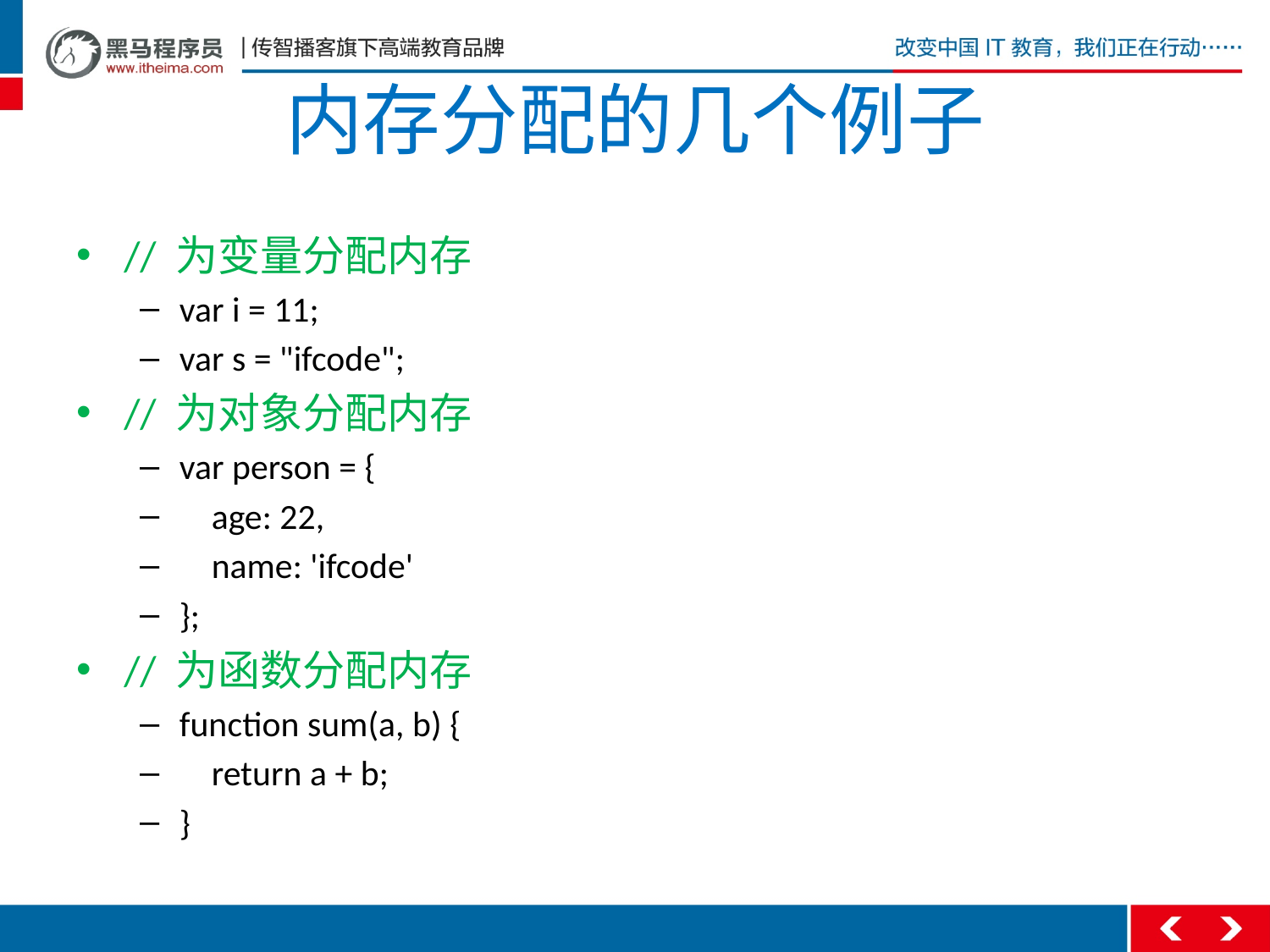

# 内存分配的几个例子
// 为变量分配内存
var i = 11;
var s = "ifcode";
// 为对象分配内存
var person = {
    age: 22,
    name: 'ifcode'
};
// 为函数分配内存
function sum(a, b) {
    return a + b;
}